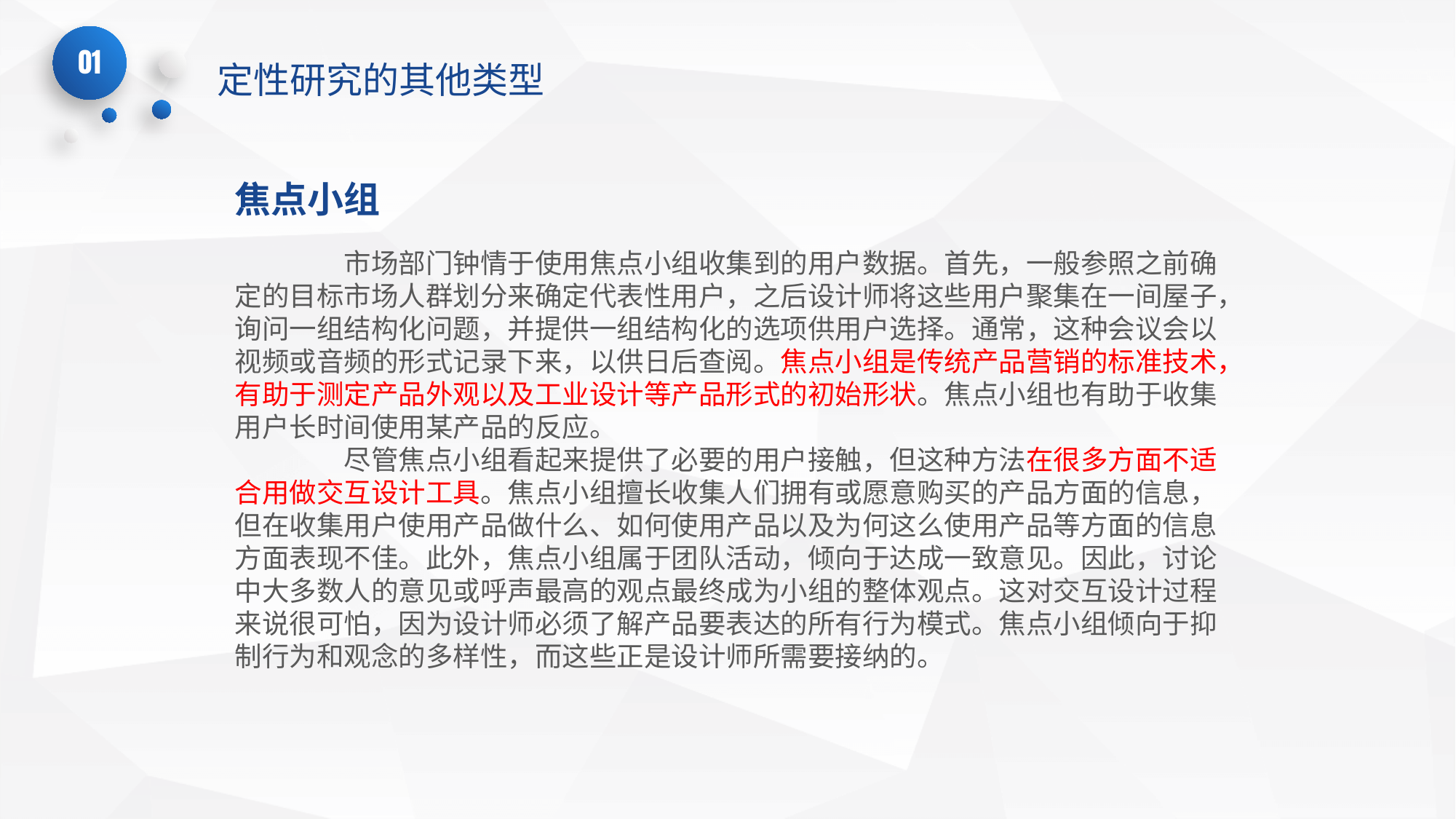

01

定性研究的其他类型

焦点小组
	市场部门钟情于使用焦点小组收集到的用户数据。首先，一般参照之前确定的目标市场人群划分来确定代表性用户，之后设计师将这些用户聚集在一间屋子，询问一组结构化问题，并提供一组结构化的选项供用户选择。通常，这种会议会以视频或音频的形式记录下来，以供日后查阅。焦点小组是传统产品营销的标准技术，有助于测定产品外观以及工业设计等产品形式的初始形状。焦点小组也有助于收集用户长时间使用某产品的反应。
	尽管焦点小组看起来提供了必要的用户接触，但这种方法在很多方面不适合用做交互设计工具。焦点小组擅长收集人们拥有或愿意购买的产品方面的信息，但在收集用户使用产品做什么、如何使用产品以及为何这么使用产品等方面的信息方面表现不佳。此外，焦点小组属于团队活动，倾向于达成一致意见。因此，讨论中大多数人的意见或呼声最高的观点最终成为小组的整体观点。这对交互设计过程来说很可怕，因为设计师必须了解产品要表达的所有行为模式。焦点小组倾向于抑制行为和观念的多样性，而这些正是设计师所需要接纳的。